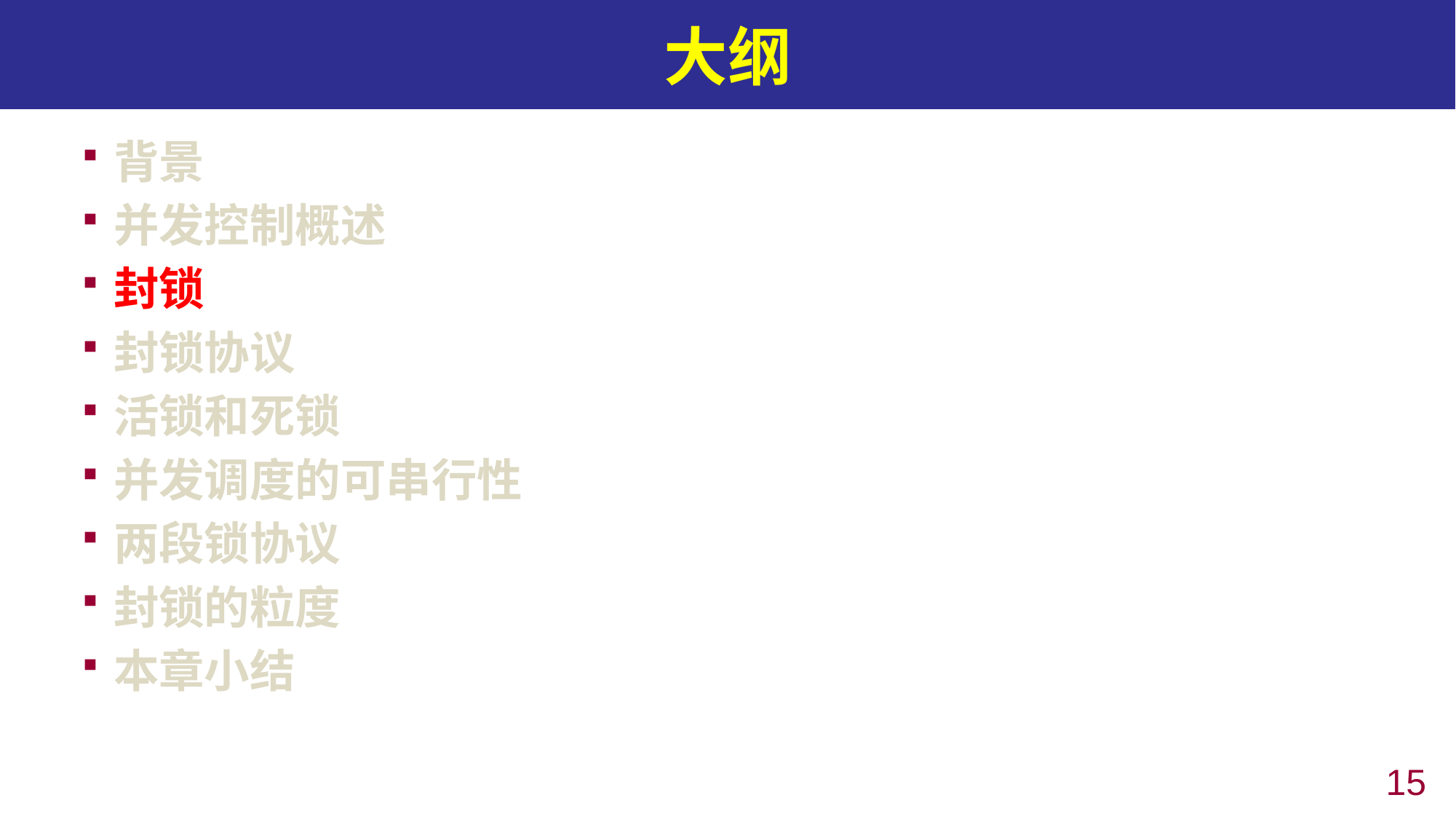

# 大纲
背景
并发控制概述
封锁
封锁协议
活锁和死锁
并发调度的可串行性
两段锁协议
封锁的粒度
本章小结
15